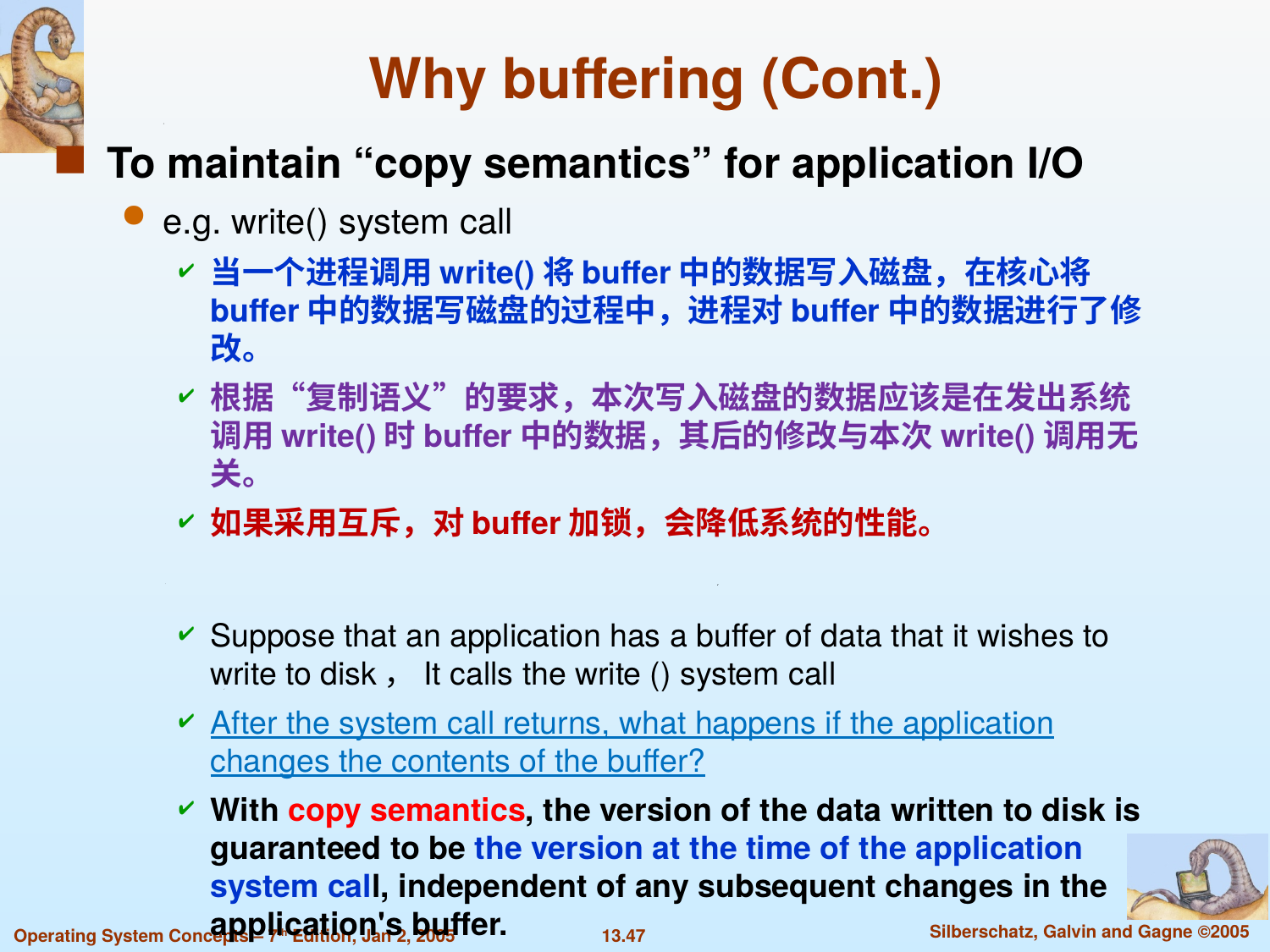

Why buffering (Cont.)
To maintain “copy semantics” for application I/O
e.g. write() system call
当一个进程调用write()将buffer中的数据写入磁盘，在核心将buffer中的数据写磁盘的过程中，进程对buffer中的数据进行了修改。
根据“复制语义”的要求，本次写入磁盘的数据应该是在发出系统调用write()时buffer中的数据，其后的修改与本次write()调用无关。
如果采用互斥，对buffer加锁，会降低系统的性能。

Suppose that an application has a buffer of data that it wishes to write to disk，It calls the write () system call
After the system call returns, what happens if the application changes the contents of the buffer?
With copy semantics, the version of the data written to disk is guaranteed to be the version at the time of the application system call, independent of any subsequent changes in the application's buffer.